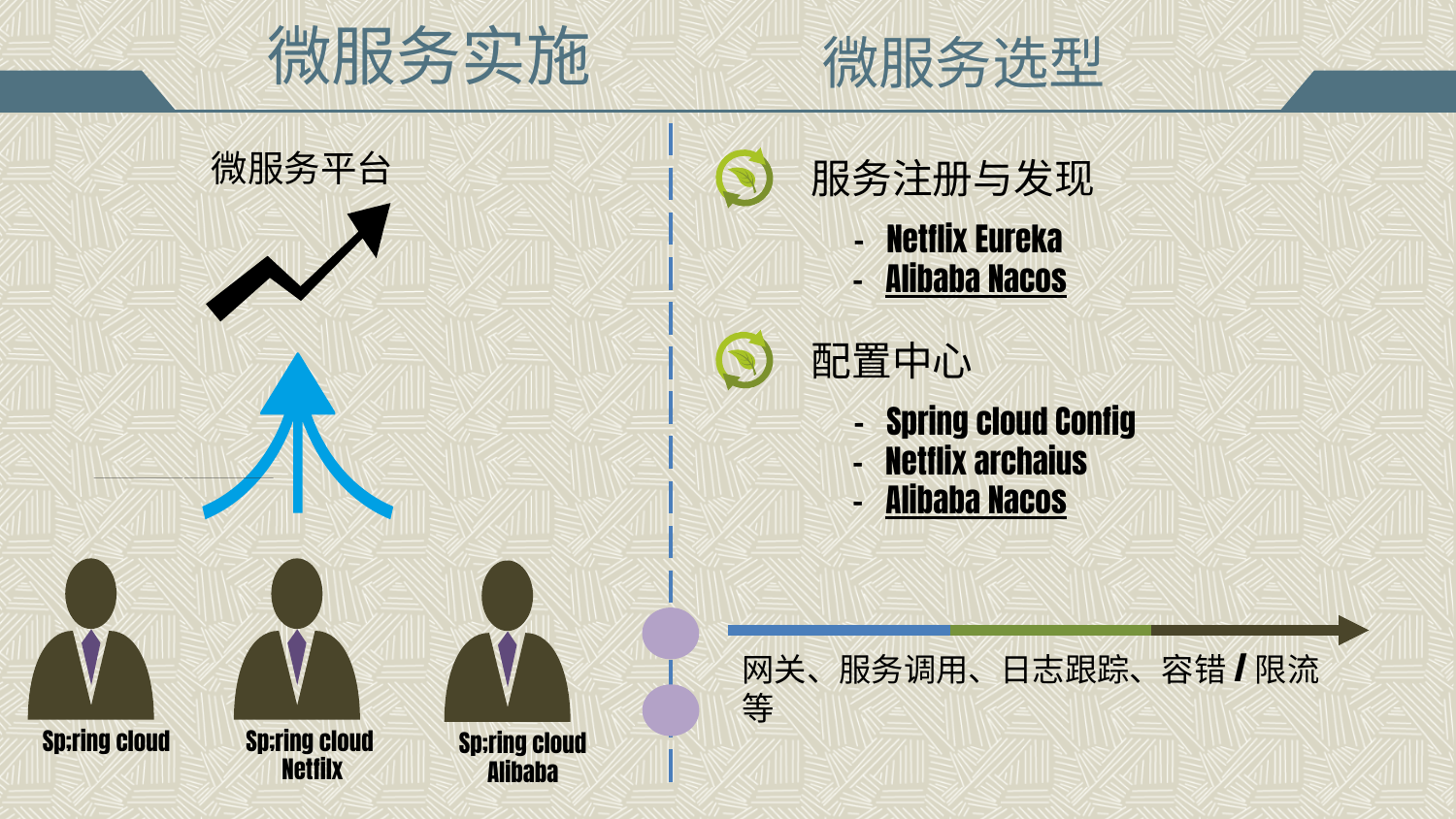

# 微服务实施
微服务选型
微服务平台

服务注册与发现

 -   Netflix Eureka
 -   Alibaba Nacos

配置中心

 -   Spring cloud Config
 -   Netflix archaius
 -   Alibaba Nacos

Sp;ring cloud

Sp;ring cloud
Netfilx

Sp;ring cloud
Alibaba

网关、服务调用、日志跟踪、容错/限流 等